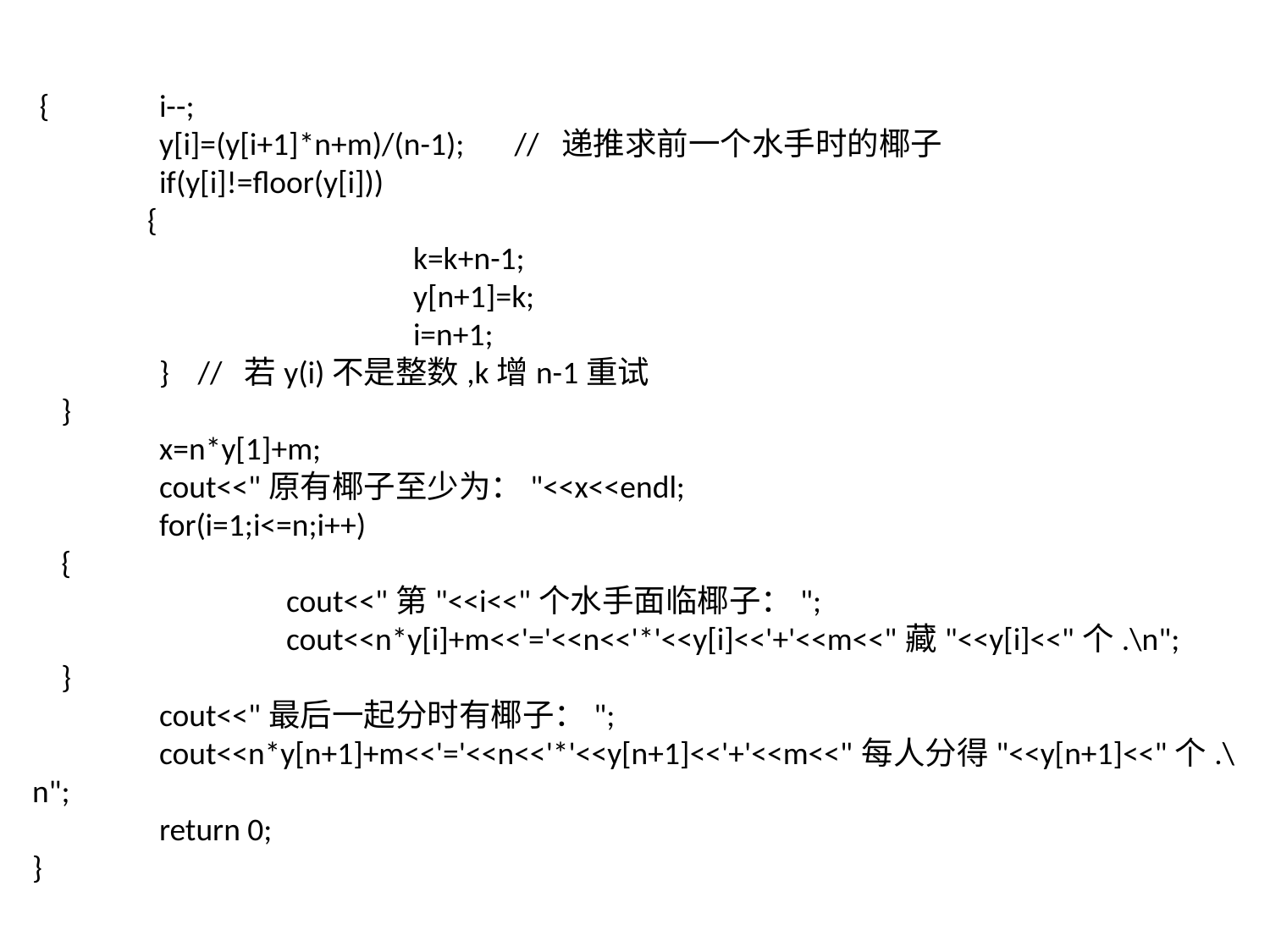

{	i--;
      	y[i]=(y[i+1]*n+m)/(n-1);       //  递推求前一个水手时的椰子
      	if(y[i]!=floor(y[i]))
                {
			k=k+n-1;
			y[n+1]=k;
			i=n+1;
	}    //  若y(i)不是整数,k增n-1重试
    }
  	x=n*y[1]+m;
  	cout<<"原有椰子至少为："<<x<<endl;
  	for(i=1;i<=n;i++)
    {
		cout<<"第"<<i<<"个水手面临椰子：";
		cout<<n*y[i]+m<<'='<<n<<'*'<<y[i]<<'+'<<m<<"藏"<<y[i]<<"个.\n";
    }
  	cout<<"最后一起分时有椰子：";
	cout<<n*y[n+1]+m<<'='<<n<<'*'<<y[n+1]<<'+'<<m<<"每人分得"<<y[n+1]<<"个.\n";
  	return 0;
}